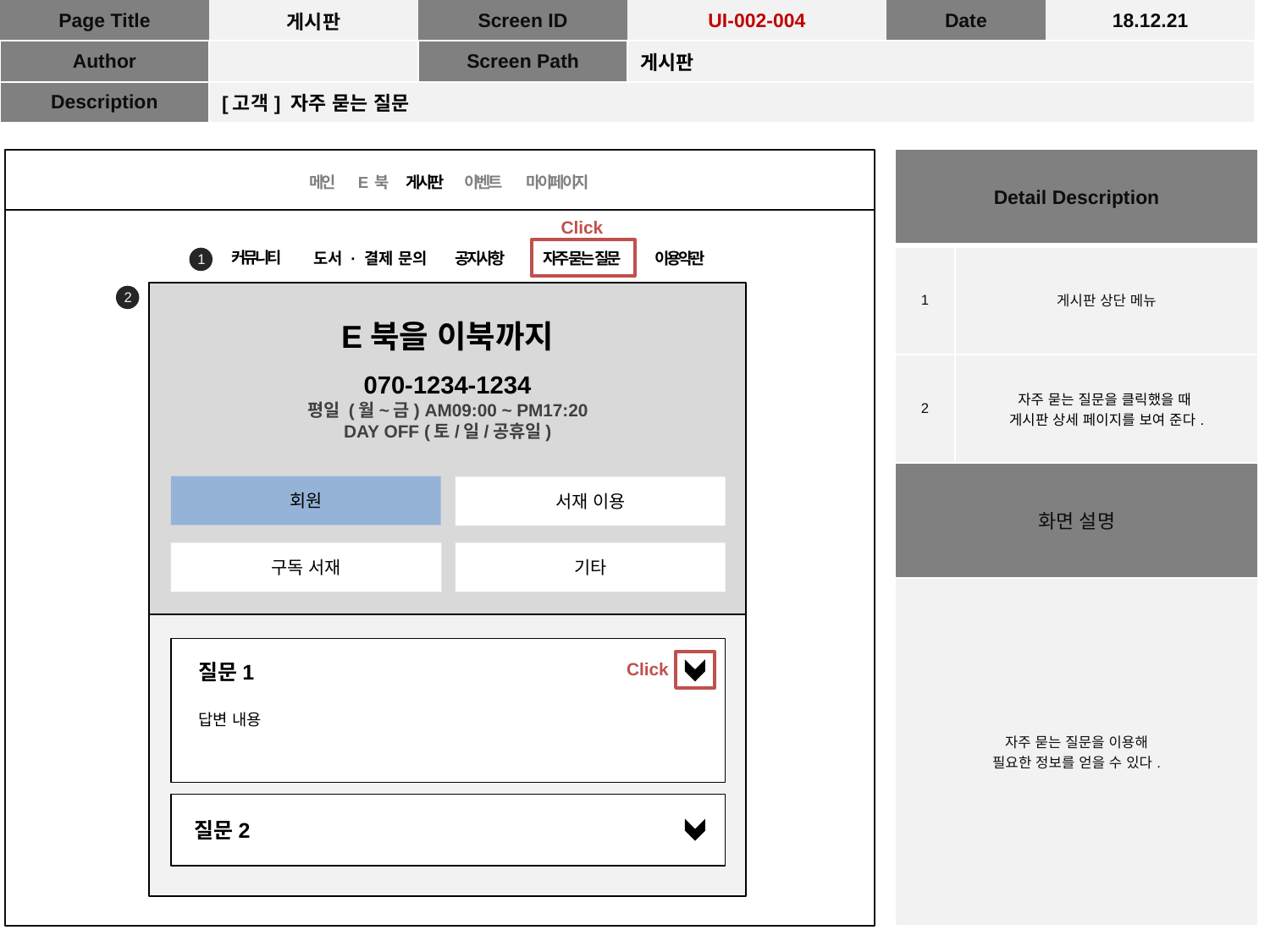

| Page Title | 게시판 | Screen ID | UI-002-004 | Date | 18.12.21 |
| --- | --- | --- | --- | --- | --- |
| Author |  | Screen Path | 게시판 |  |  |
| Description | [고객] 자주 묻는 질문 |  |  |  |  |
| Detail Description |  |
| --- | --- |
| 1 | 게시판 상단 메뉴 |
| 2 | 자주 묻는 질문을 클릭했을 때 게시판 상세 페이지를 보여 준다. |
| 화면 설명 |  |
| 자주 묻는 질문을 이용해 필요한 정보를 얻을 수 있다. |  |

E 북
메인
마이페이지
게시판
이벤트

Click

커뮤니티
자주 묻는 질문
도서 · 결제 문의
공지사항
이용약관
1

2

E북을 이북까지
070-1234-1234
평일 (월~금) AM09:00 ~ PM17:20
DAY OFF (토/일/공휴일)
회원
서재 이용
구독 서재
기타

Click
질문1

답변 내용

질문1

질문2